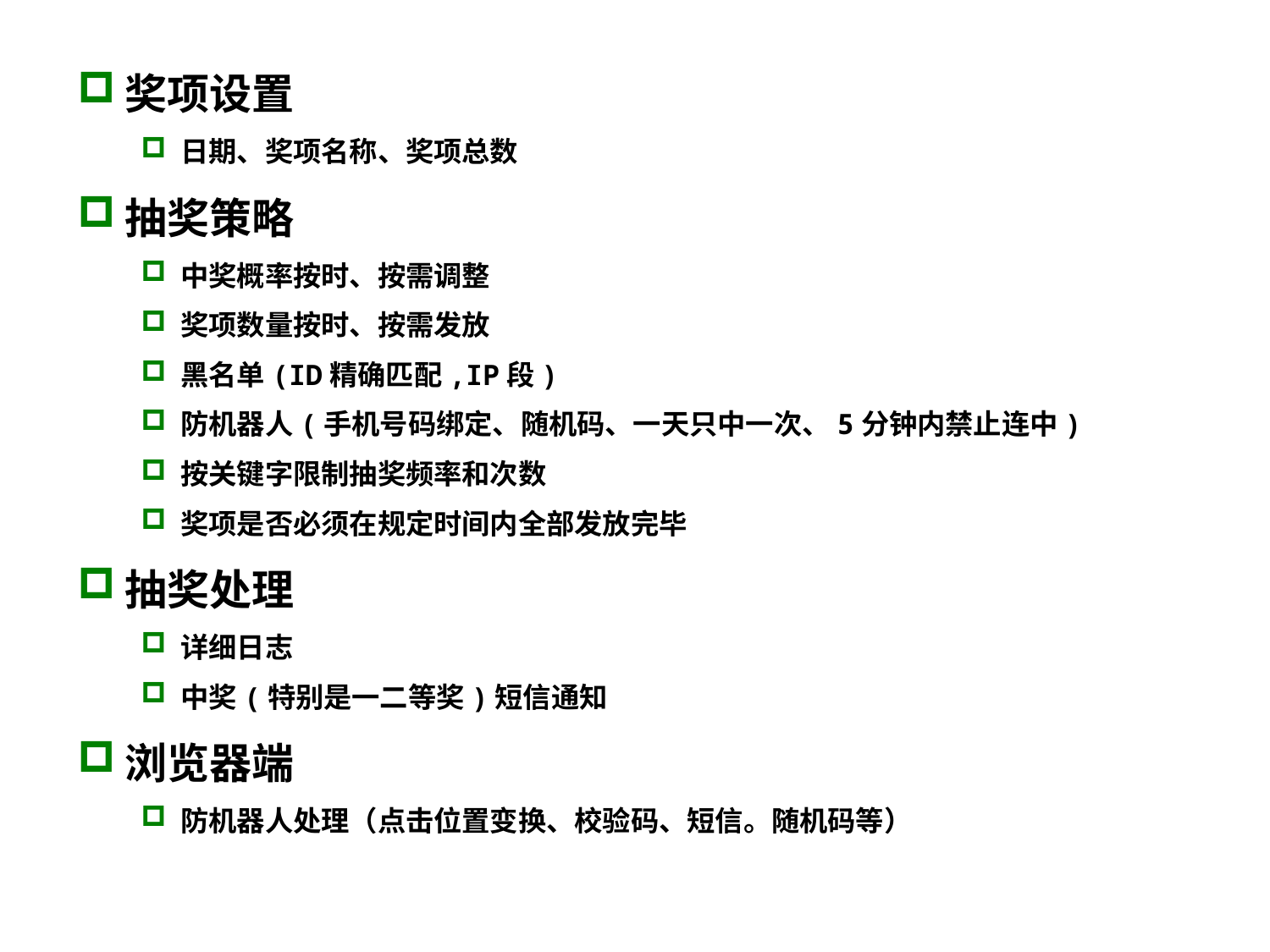

奖项设置
日期、奖项名称、奖项总数
抽奖策略
中奖概率按时、按需调整
奖项数量按时、按需发放
黑名单(ID精确匹配,IP段)
防机器人(手机号码绑定、随机码、一天只中一次、5分钟内禁止连中)
按关键字限制抽奖频率和次数
奖项是否必须在规定时间内全部发放完毕
抽奖处理
详细日志
中奖(特别是一二等奖)短信通知
浏览器端
防机器人处理（点击位置变换、校验码、短信。随机码等）